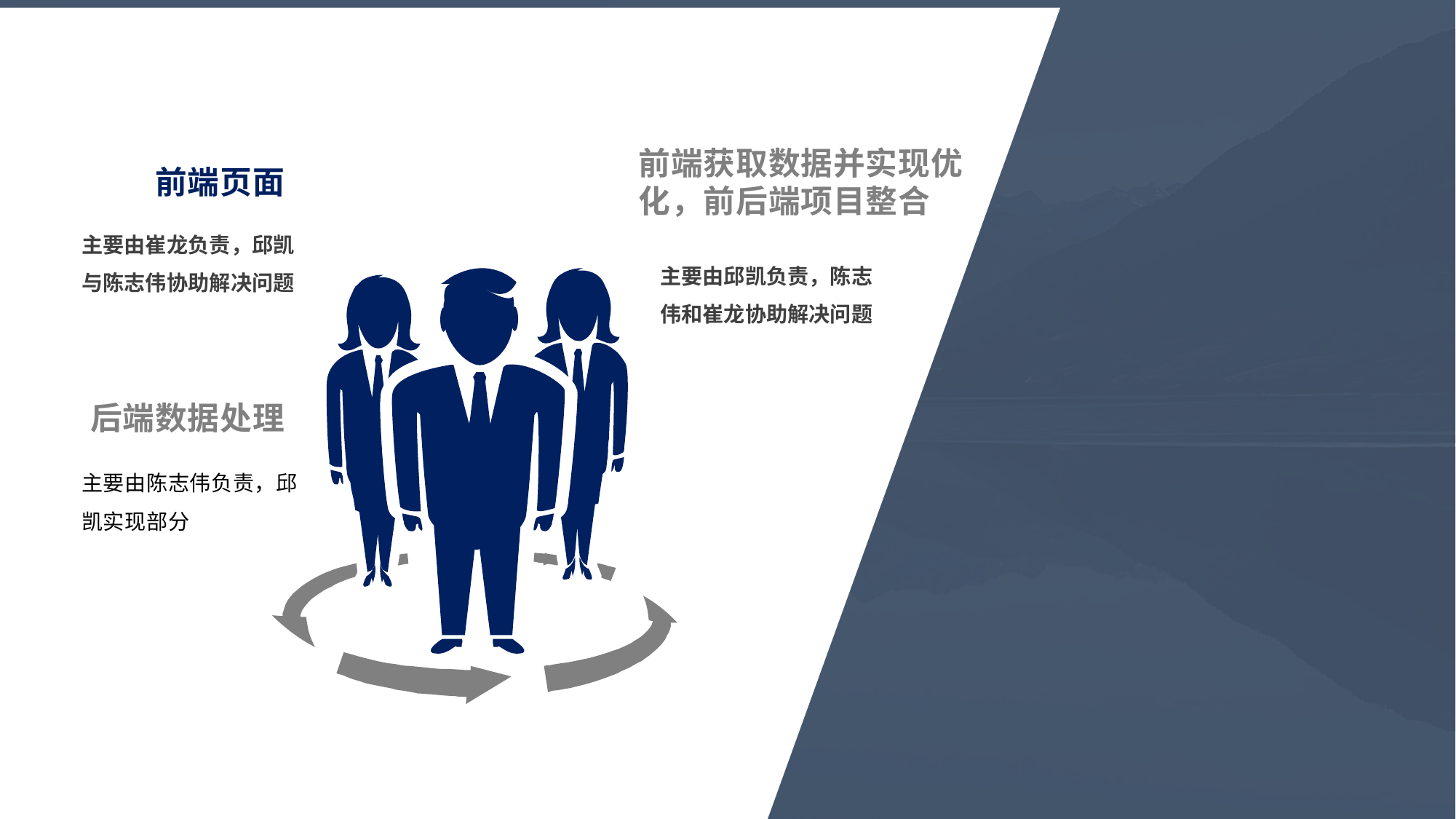

前端获取数据并实现优化，前后端项目整合
前端页面
主要由崔龙负责，邱凯与陈志伟协助解决问题
主要由邱凯负责，陈志伟和崔龙协助解决问题

01
后端数据处理
主要由陈志伟负责，邱凯实现部分
赛题简介